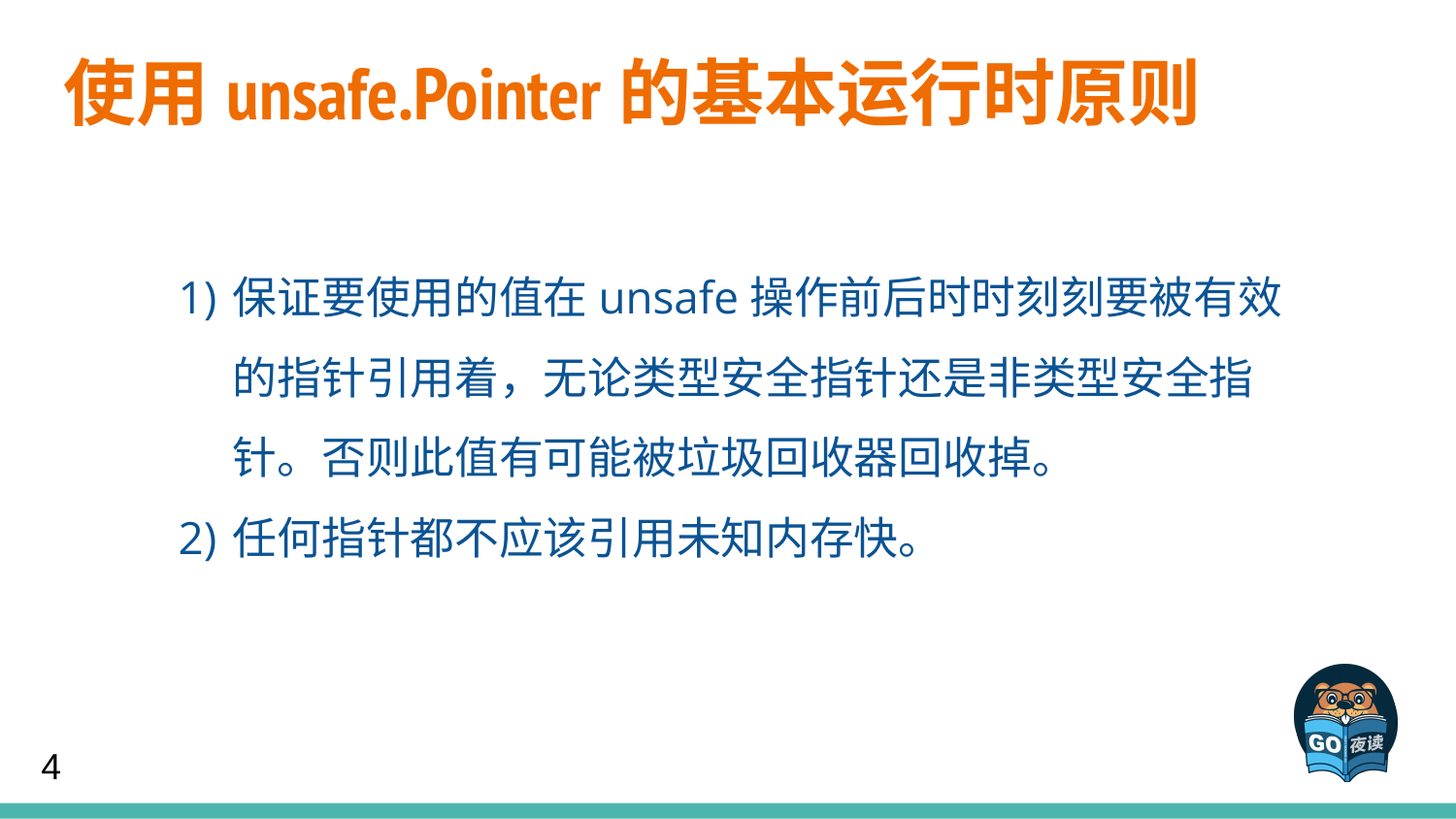

使用unsafe.Pointer的基本运行时原则
保证要使用的值在unsafe操作前后时时刻刻要被有效的指针引用着，无论类型安全指针还是非类型安全指针。否则此值有可能被垃圾回收器回收掉。
任何指针都不应该引用未知内存快。
4